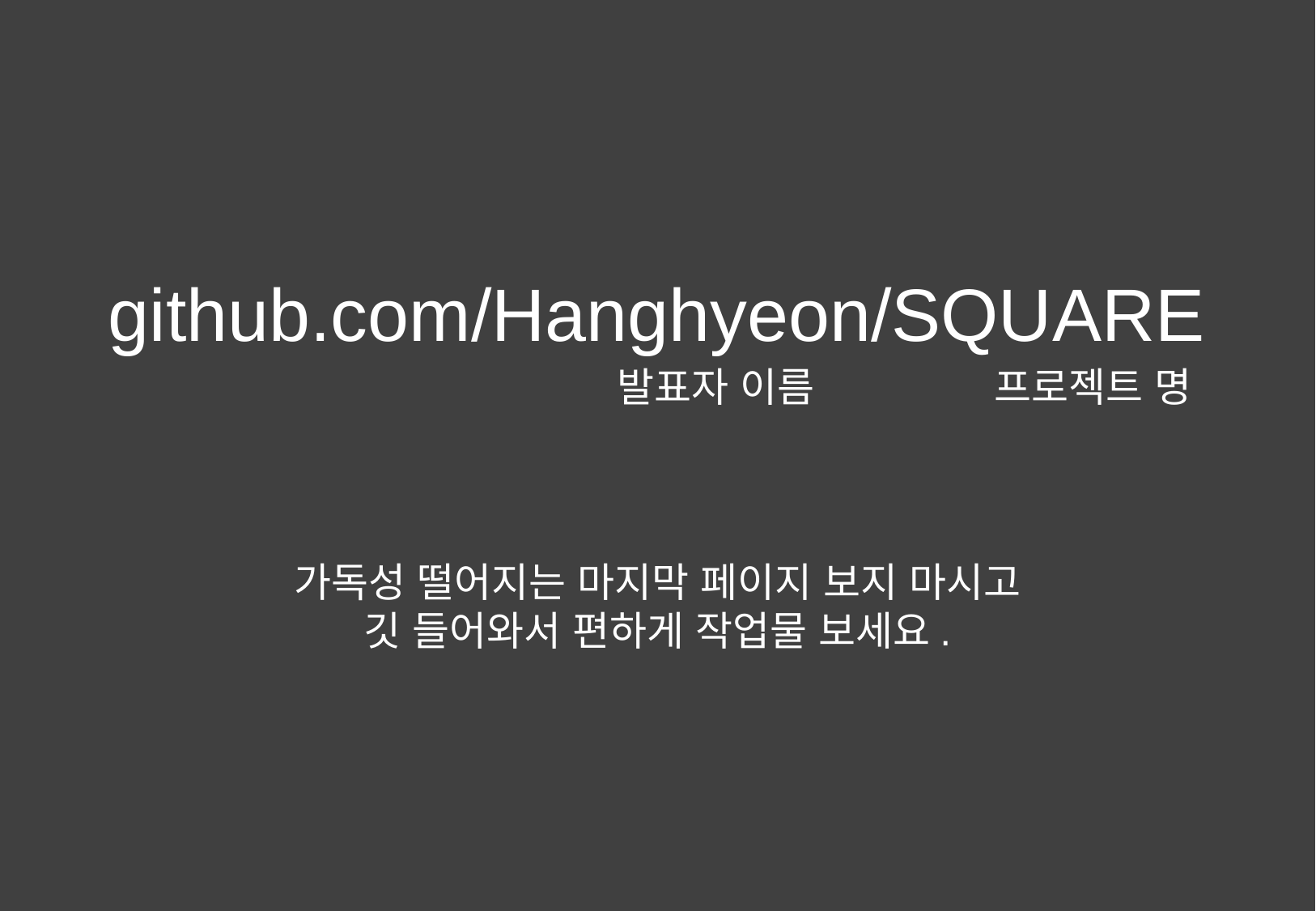

github.com/Hanghyeon/SQUARE
 발표자 이름		   프로젝트 명
가독성 떨어지는 마지막 페이지 보지 마시고
깃 들어와서 편하게 작업물 보세요.